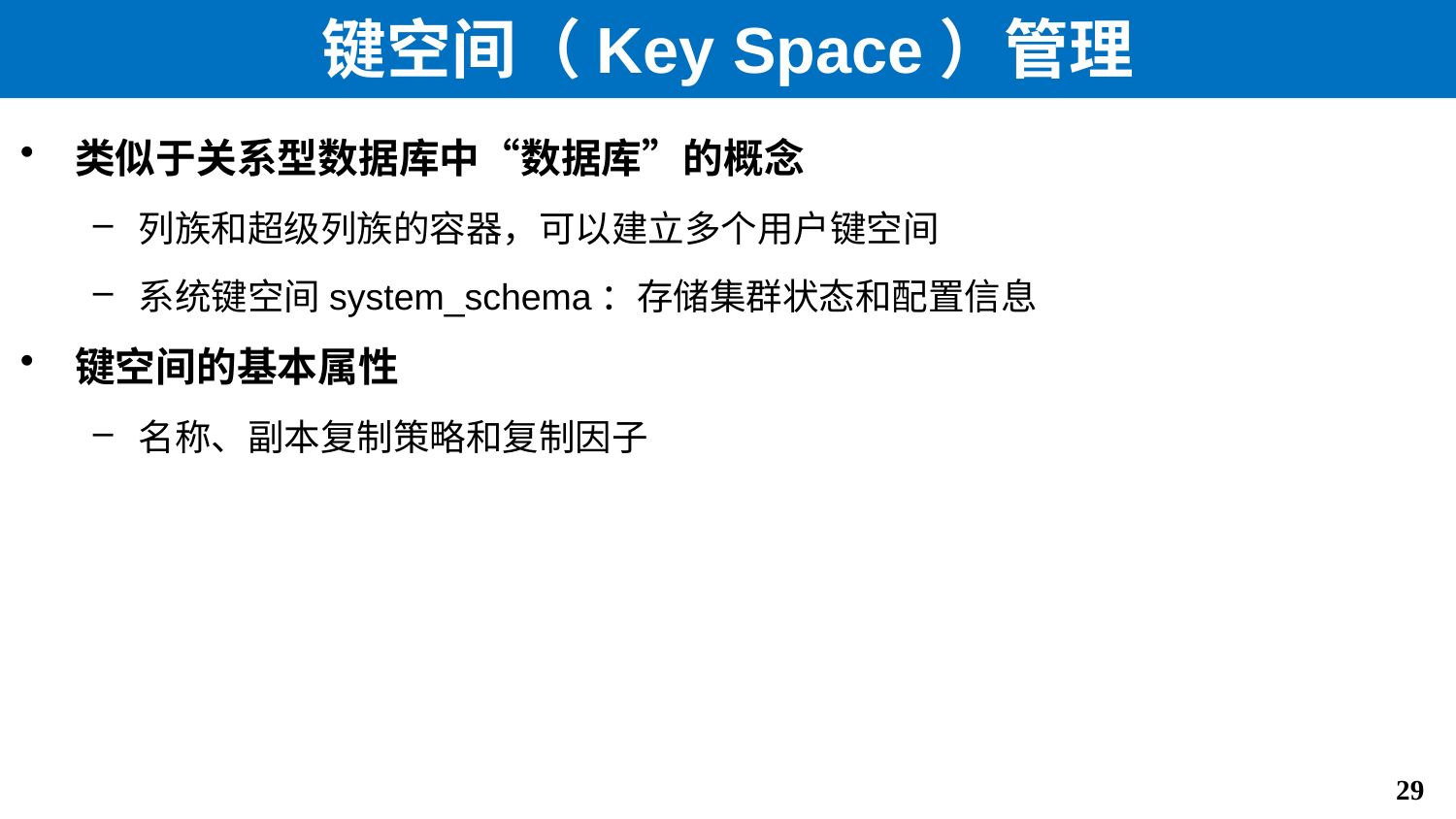

# 键空间（Key Space）管理
类似于关系型数据库中“数据库”的概念
列族和超级列族的容器，可以建立多个用户键空间
系统键空间system_schema：存储集群状态和配置信息
键空间的基本属性
名称、副本复制策略和复制因子